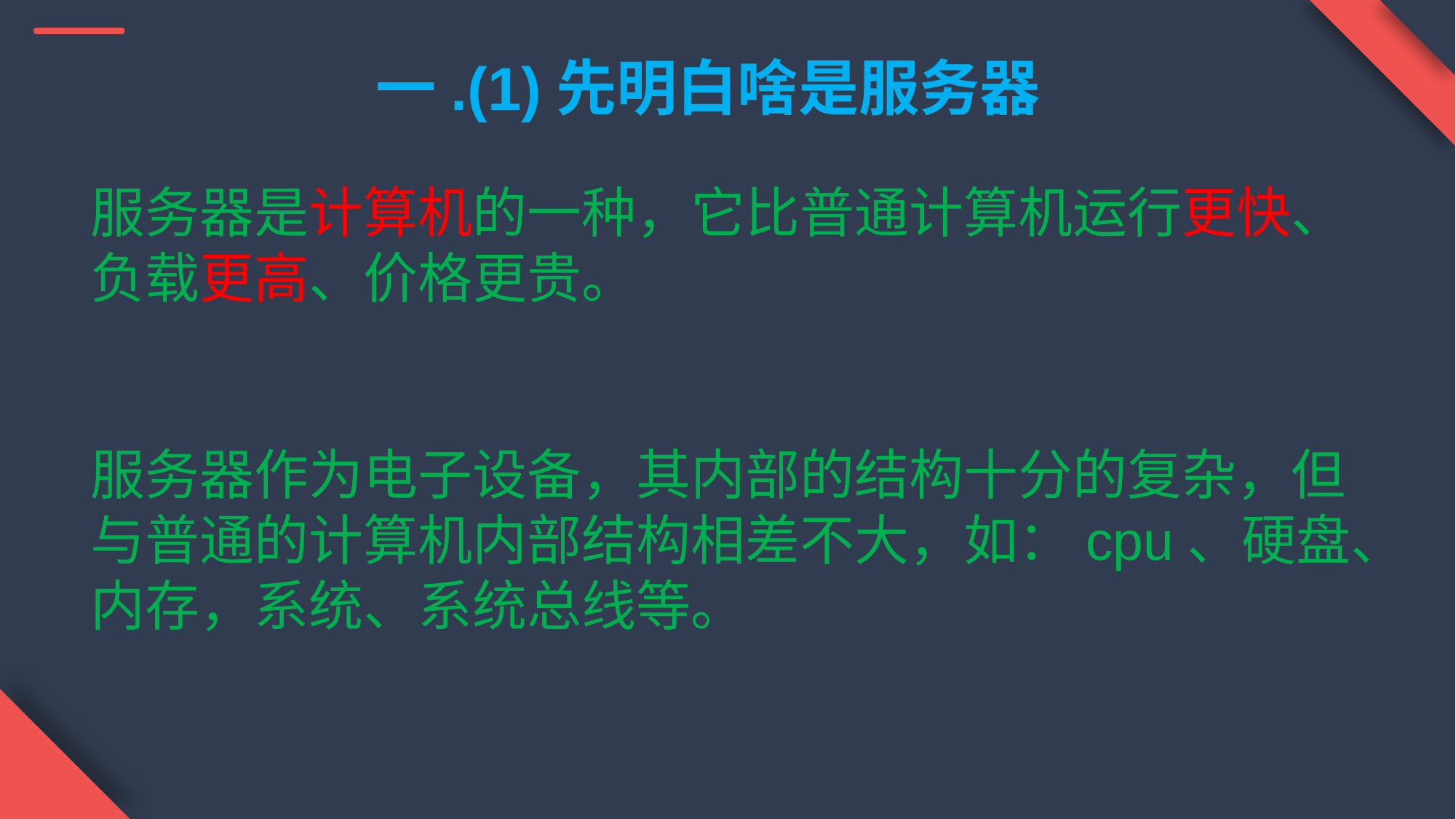

一.(1)先明白啥是服务器
服务器是计算机的一种，它比普通计算机运行更快、负载更高、价格更贵。

服务器作为电子设备，其内部的结构十分的复杂，但与普通的计算机内部结构相差不大，如：cpu、硬盘、内存，系统、系统总线等。